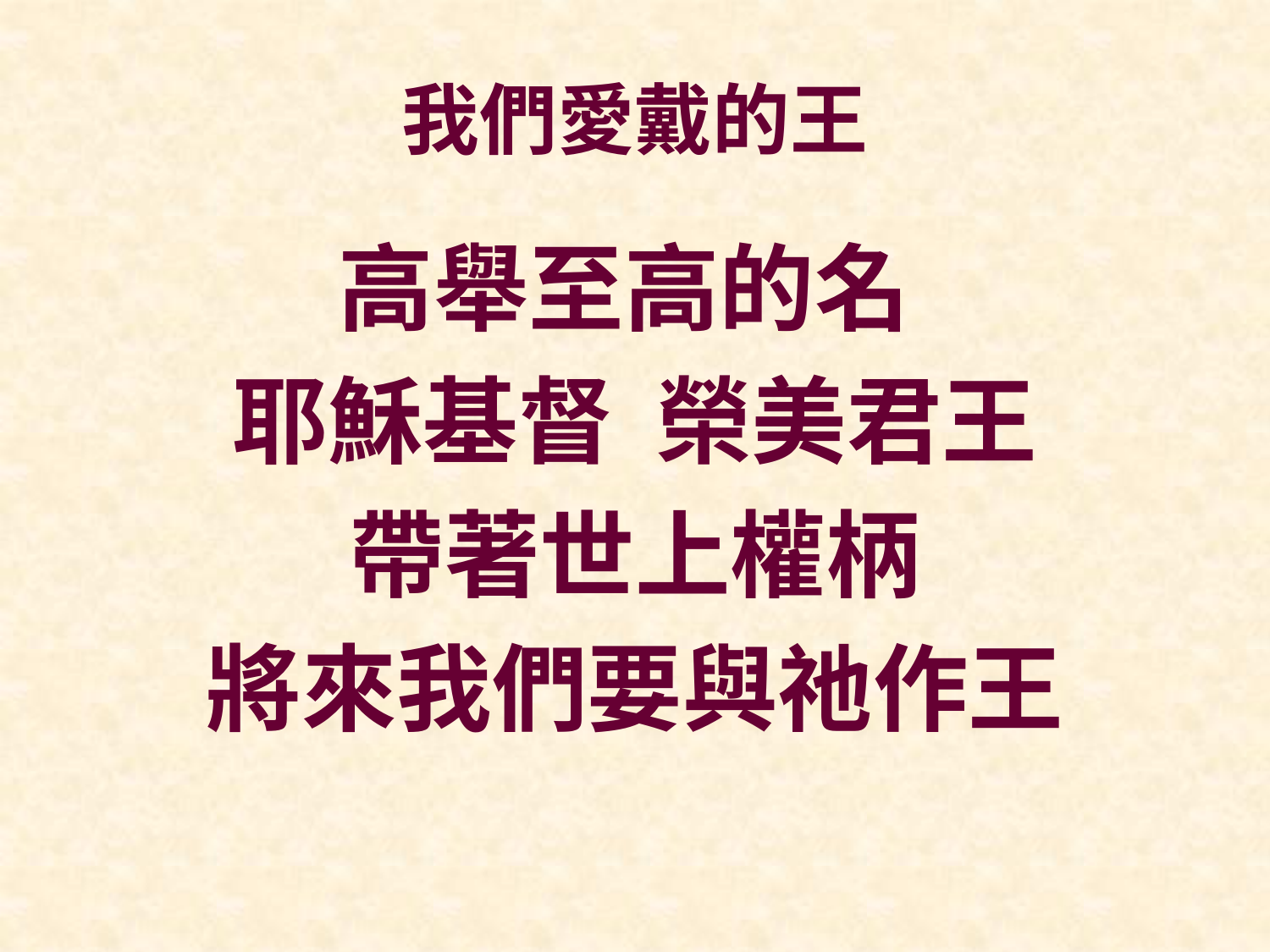

# 我們愛戴的王
高舉至高的名
耶穌基督  榮美君王
帶著世上權柄
將來我們要與祂作王